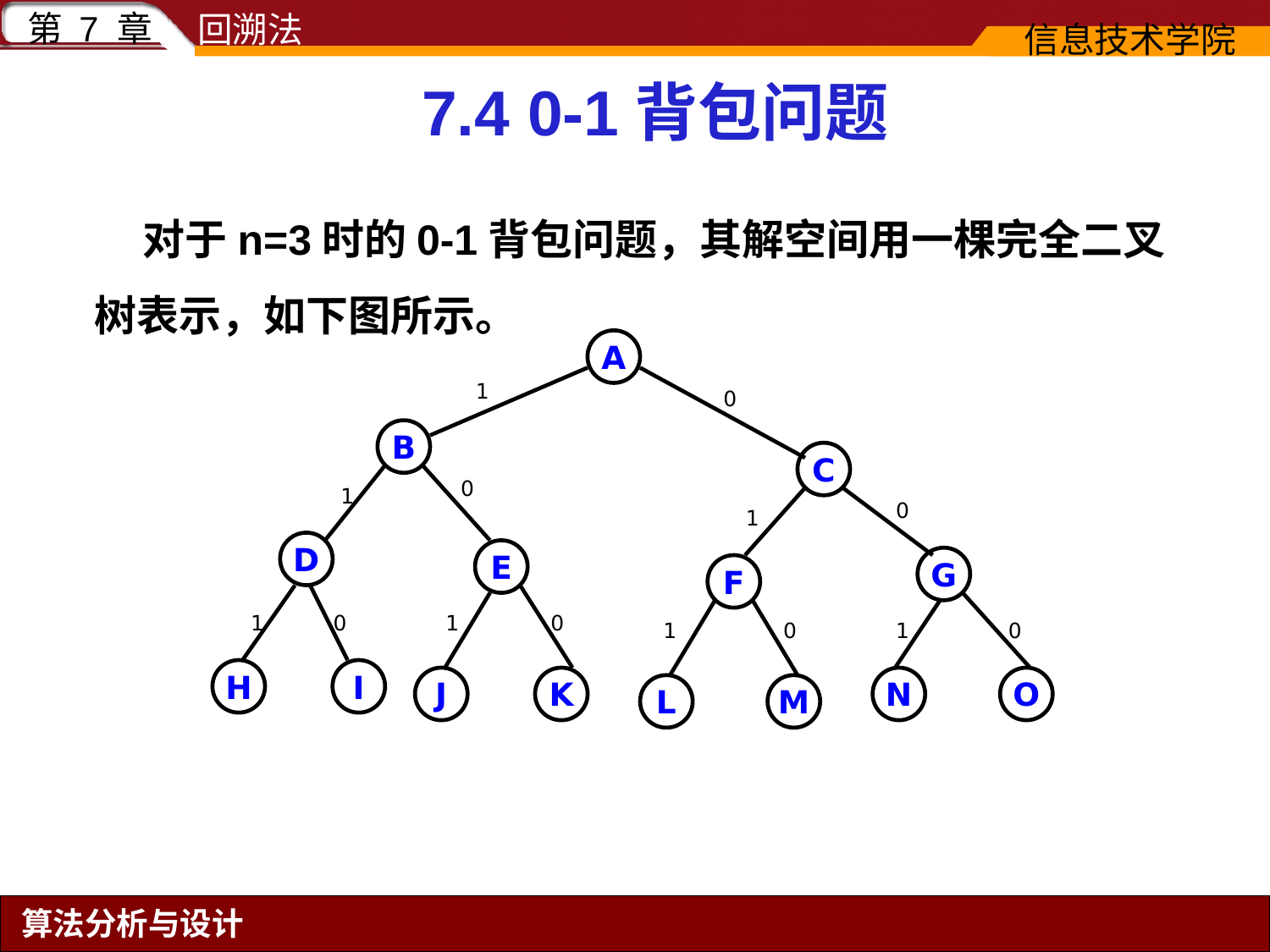

# 7.4 0-1背包问题
    对于n=3时的0-1背包问题，其解空间用一棵完全二叉树表示，如下图所示。
A

1

0
B
C

0
1

0
1
D
E
G
F

1
0
1
0

1
0
1
0
H
I
J
K
N
O
L
M